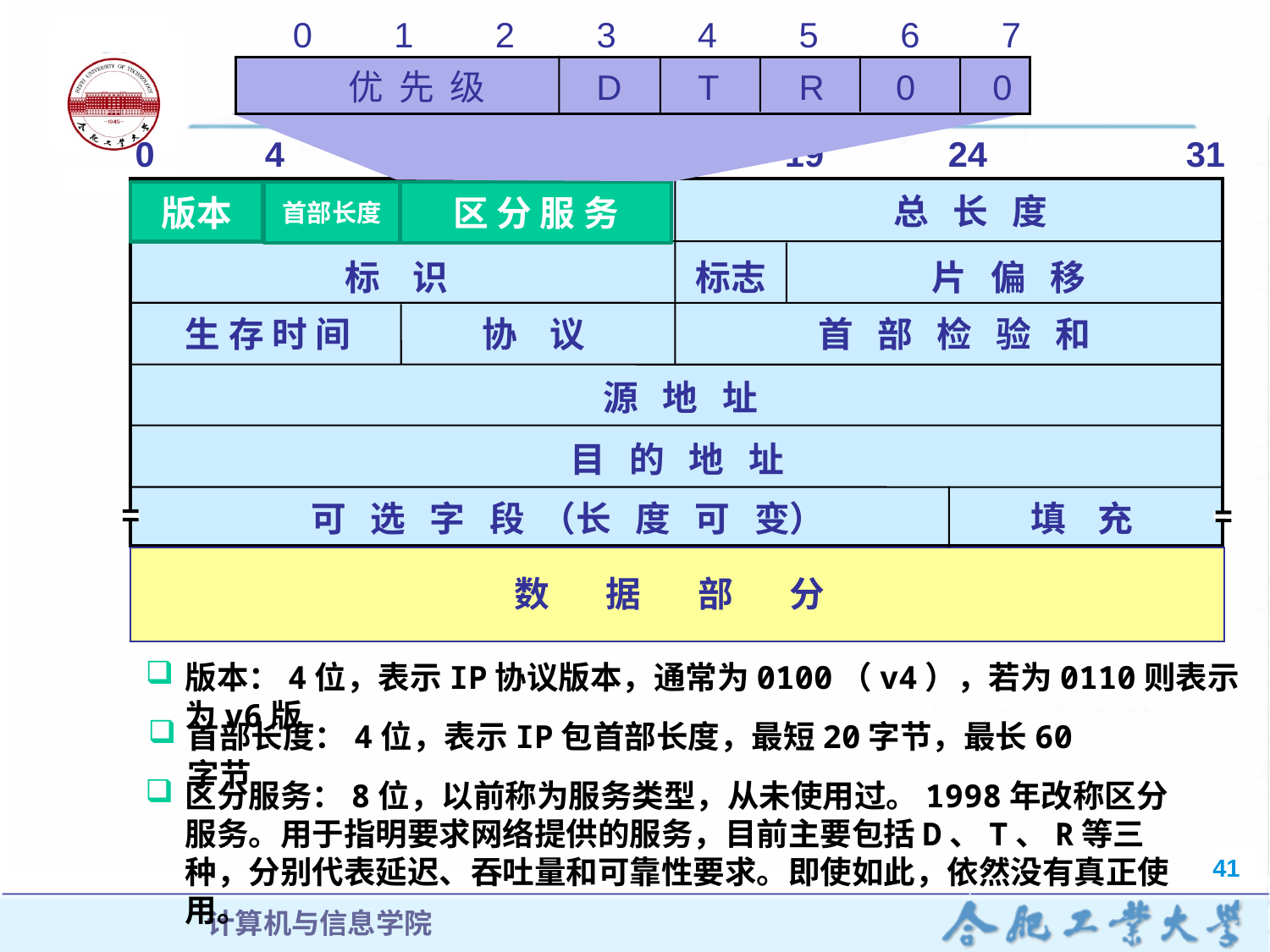

0
1
2
3
4
5
6
7

优  先  级
D
T
R
0
0

0
4
8
16
19
24
31

版 本
区 分 服 务
总   长   度
首部长度

标    识
标志
片   偏   移

生 存 时 间
协    议
首   部   检   验   和

源   地   址

目   的   地   址

可   选   字   段  （长   度   可   变）
填    充

数       据       部       分
区 分 服 务
版本
首部长度
版本：4位，表示IP协议版本，通常为0100（v4），若为0110则表示为v6版
首部长度：4位，表示IP包首部长度，最短20字节，最长60字节
区分服务：8位，以前称为服务类型，从未使用过。1998年改称区分服务。用于指明要求网络提供的服务，目前主要包括D、T、R等三种，分别代表延迟、吞吐量和可靠性要求。即使如此，依然没有真正使用。